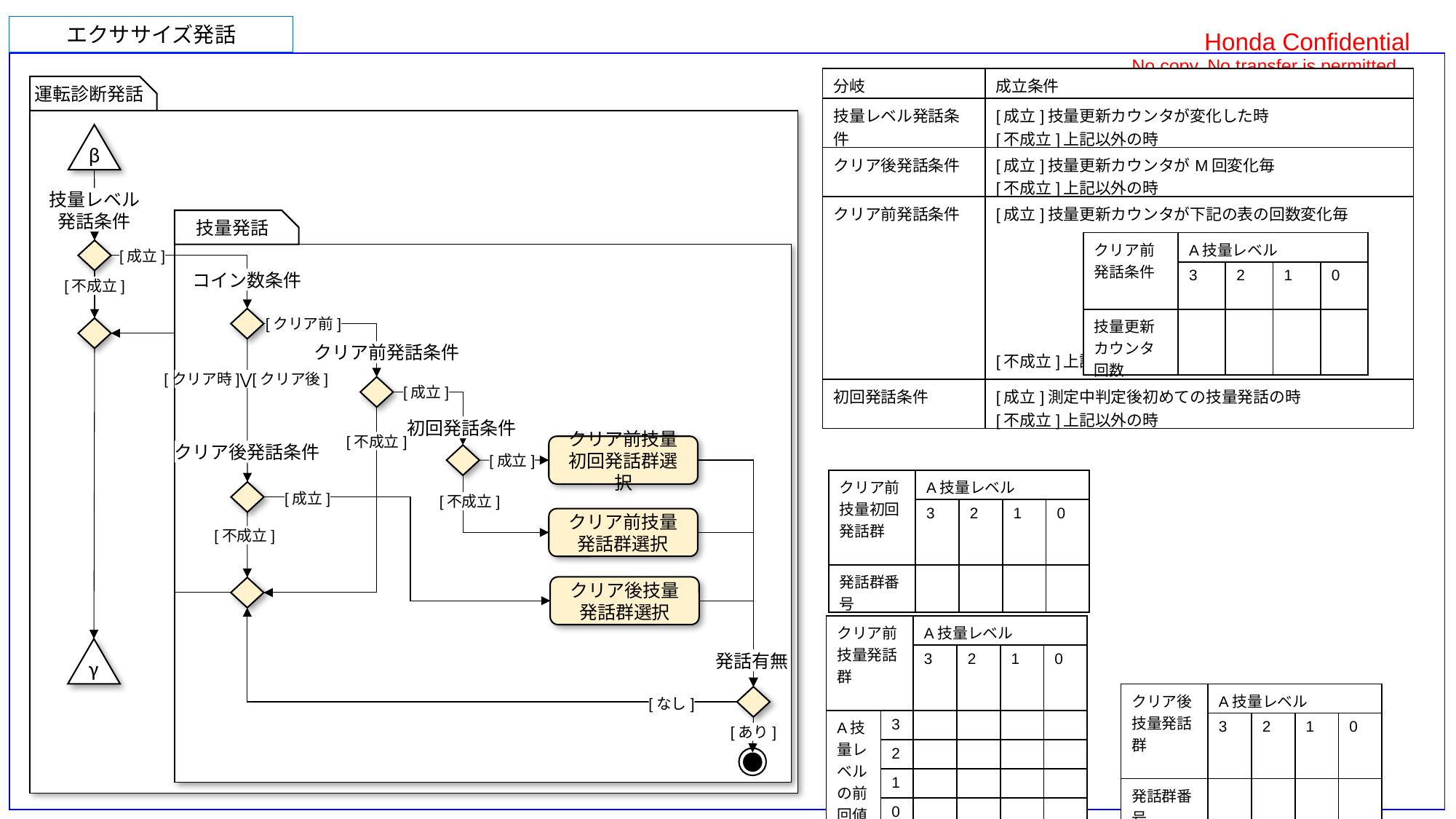

エクササイズ発話

| 分岐 | 成立条件 |
| --- | --- |
| 技量レベル発話条件 | [成立]技量更新カウンタが変化した時 [不成立]上記以外の時 |
| クリア後発話条件 | [成立]技量更新カウンタがM回変化毎 [不成立]上記以外の時 |
| クリア前発話条件 | [成立]技量更新カウンタが下記の表の回数変化毎 [不成立]上記以外の時 |
| 初回発話条件 | [成立]測定中判定後初めての技量発話の時 [不成立]上記以外の時 |
運転診断発話
あ
β
技量レベル
発話条件
技量発話
| クリア前発話条件 | A技量レベル |  |  |  |
| --- | --- | --- | --- | --- |
|  | 3 | 2 | 1 | 0 |
| 技量更新カウンタ回数 |  |  |  |  |

[成立]
コイン数条件
[不成立]

[クリア前]

クリア前発話条件
[クリア時]⋁[クリア後]

[成立]
初回発話条件
[不成立]
クリア前技量初回発話群選択
クリア後発話条件

[成立]
| クリア前技量初回発話群 | A技量レベル |  |  |  |
| --- | --- | --- | --- | --- |
|  | 3 | 2 | 1 | 0 |
| 発話群番号 |  |  |  |  |

[成立]
[不成立]
クリア前技量発話群選択
[不成立]
クリア後技量発話群選択

| クリア前技量発話群 |  | A技量レベル |  |  |  |
| --- | --- | --- | --- | --- | --- |
|  |  | 3 | 2 | 1 | 0 |
| A技量レベルの前回値 | 3 |  |  |  |  |
|  | 2 |  |  |  |  |
|  | 1 |  |  |  |  |
|  | 0 |  |  |  |  |
γ
発話有無
| クリア後技量発話群 | A技量レベル |  |  |  |
| --- | --- | --- | --- | --- |
|  | 3 | 2 | 1 | 0 |
| 発話群番号 |  |  |  |  |

[なし]
[あり]